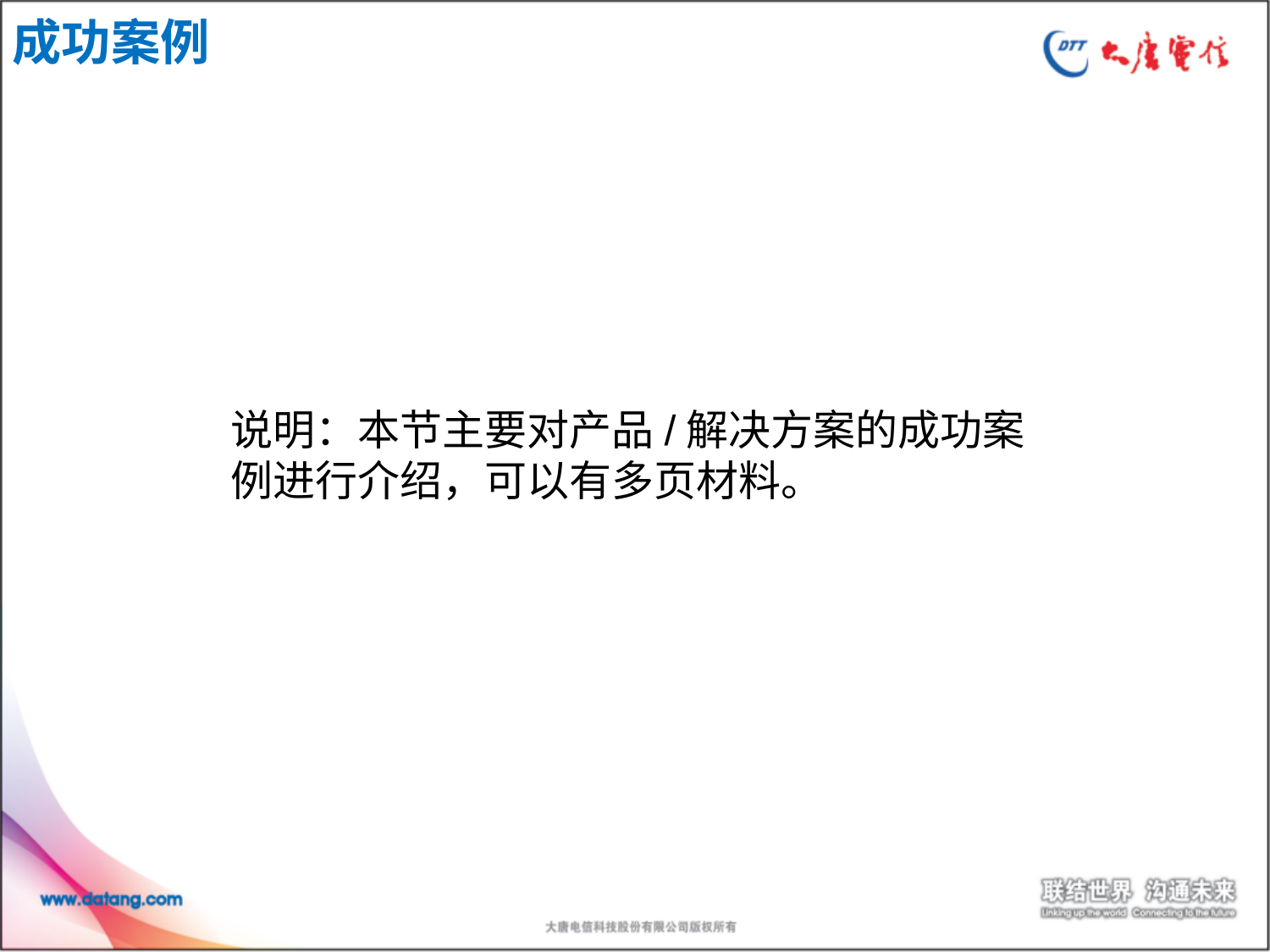

成功案例
说明：本节主要对产品/解决方案的成功案例进行介绍，可以有多页材料。